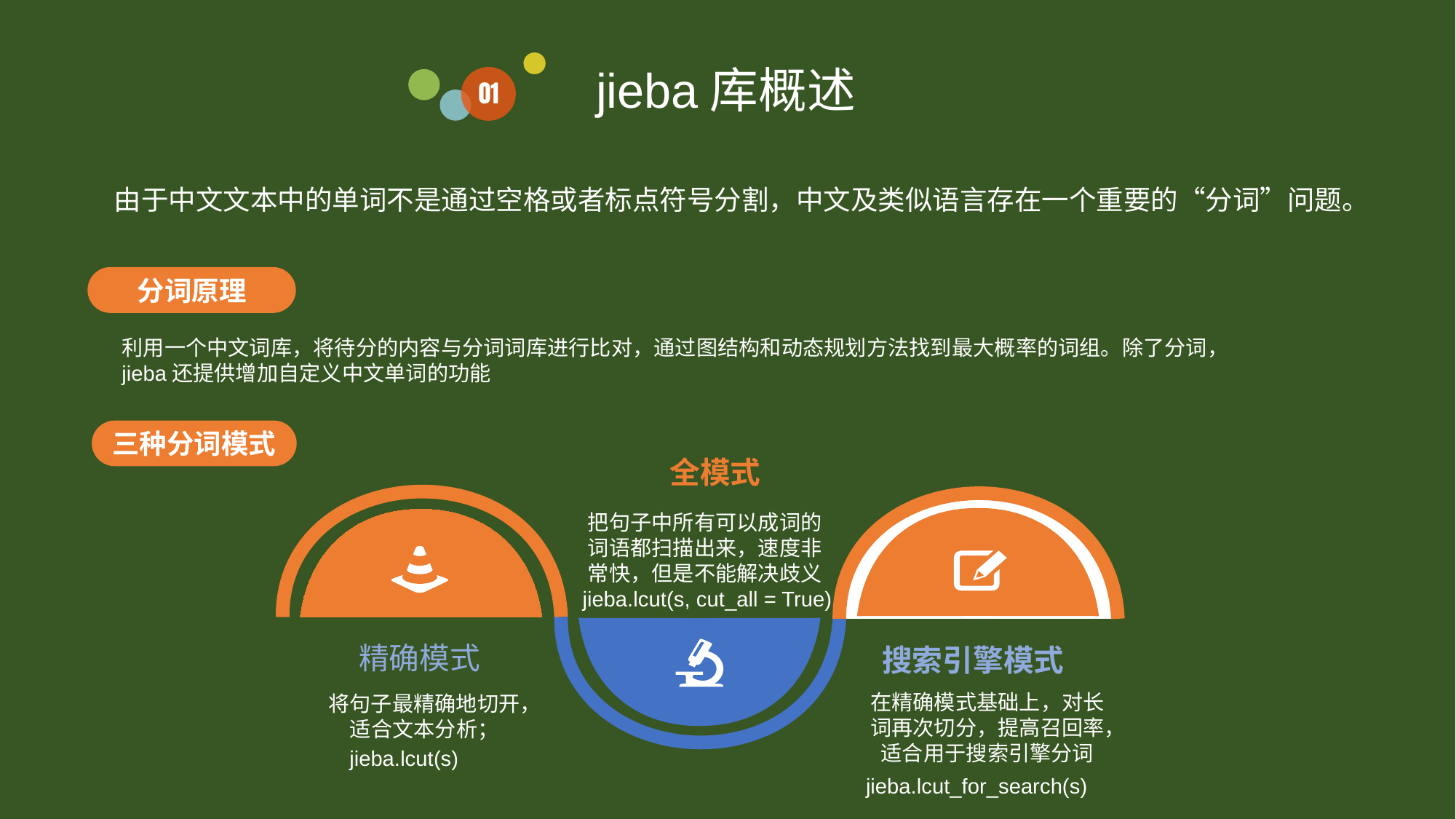

jieba库概述

01

由于中文文本中的单词不是通过空格或者标点符号分割，中文及类似语言存在一个重要的“分词”问题。
分词原理
利用一个中文词库，将待分的内容与分词词库进行比对，通过图结构和动态规划方法找到最大概率的词组。除了分词，jieba还提供增加自定义中文单词的功能
三种分词模式

全模式
把句子中所有可以成词的词语都扫描出来，速度非常快，但是不能解决歧义

精确模式
将句子最精确地切开，适合文本分析；
搜索引擎模式
在精确模式基础上，对长词再次切分，提高召回率，适合用于搜索引擎分词
jieba.lcut(s, cut_all = True)
jieba.lcut(s)
jieba.lcut_for_search(s)